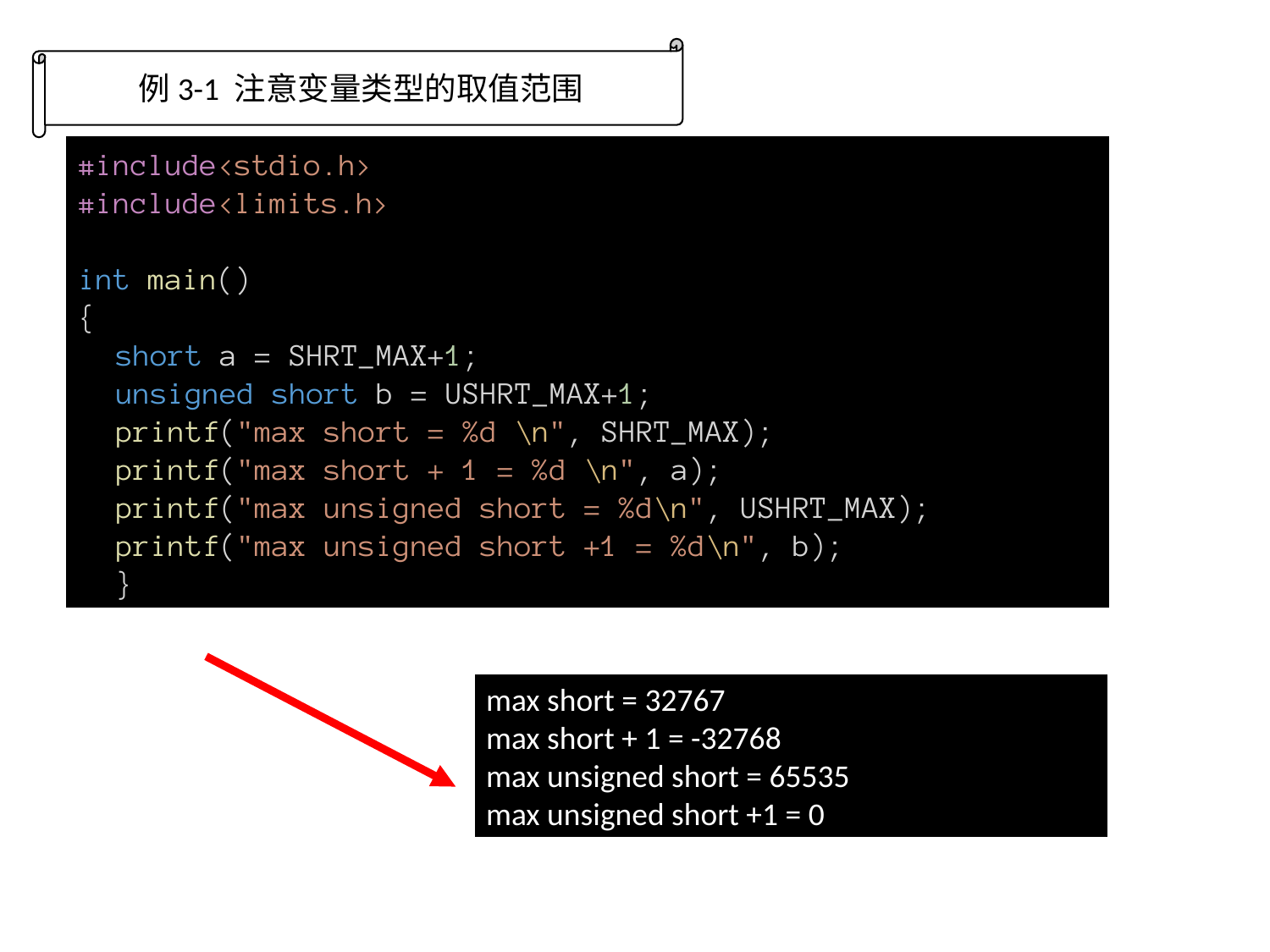

例3-1 注意变量类型的取值范围
#include<stdio.h>
#include<limits.h>
int main()
{
short a = SHRT_MAX+1;
unsigned short b = USHRT_MAX+1;
printf("max short = %d \n", SHRT_MAX);
printf("max short + 1 = %d \n", a);
printf("max unsigned short = %d\n", USHRT_MAX);
printf("max unsigned short +1 = %d\n", b);
}
max short = 32767
max short + 1 = -32768
max unsigned short = 65535
max unsigned short +1 = 0